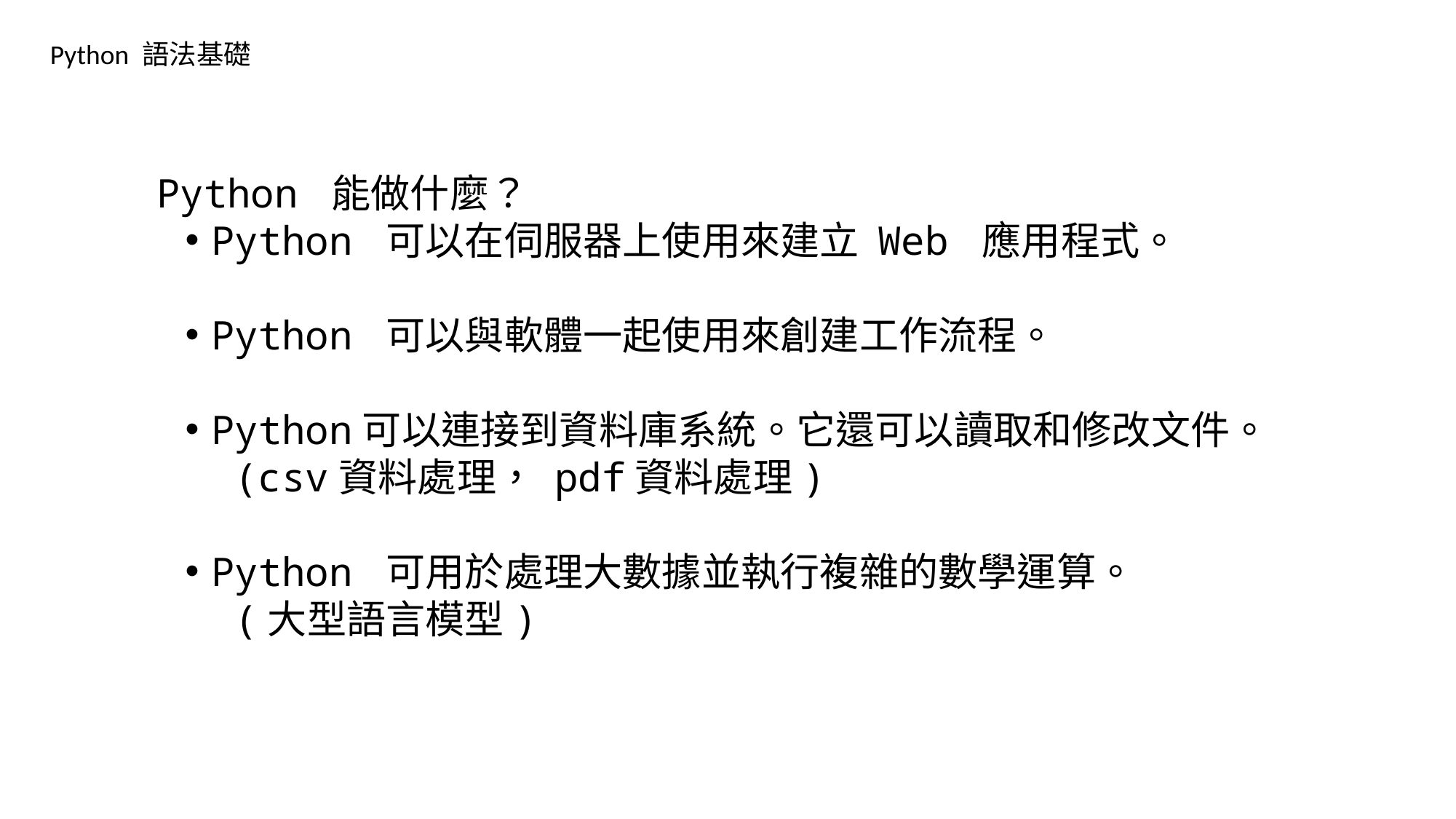

Python 語法基礎
Python 能做什麼？
Python 可以在伺服器上使用來建立 Web 應用程式。

Python 可以與軟體一起使用來創建工作流程。

Python可以連接到資料庫系統。它還可以讀取和修改文件。
 (csv資料處理， pdf資料處理)

Python 可用於處理大數據並執行複雜的數學運算。
 (大型語言模型)